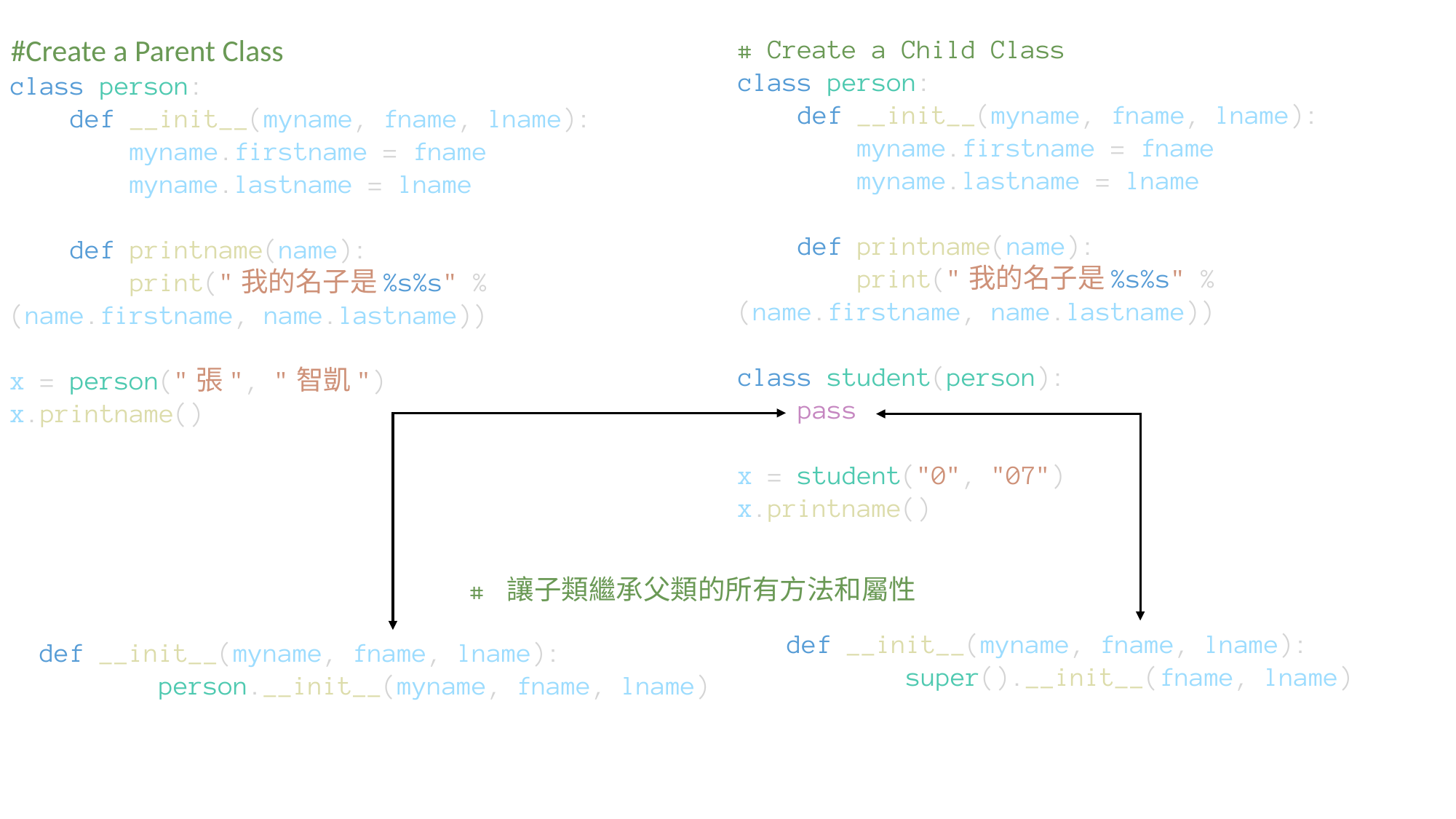

#Create a Parent Class
class person:
    def __init__(myname, fname, lname):
        myname.firstname = fname
        myname.lastname = lname

    def printname(name):
        print("我的名子是%s%s" %(name.firstname, name.lastname))
x = person("張", "智凱")
x.printname()

# Create a Child Class
class person:
    def __init__(myname, fname, lname):
        myname.firstname = fname
        myname.lastname = lname

    def printname(name):
        print("我的名子是%s%s" %(name.firstname, name.lastname))
class student(person):
    pass
x = student("0", "07")
x.printname()

# 讓子類繼承父類的所有方法和屬性
def __init__(myname, fname, lname):
        super().__init__(fname, lname)
def __init__(myname, fname, lname):
        person.__init__(myname, fname, lname)